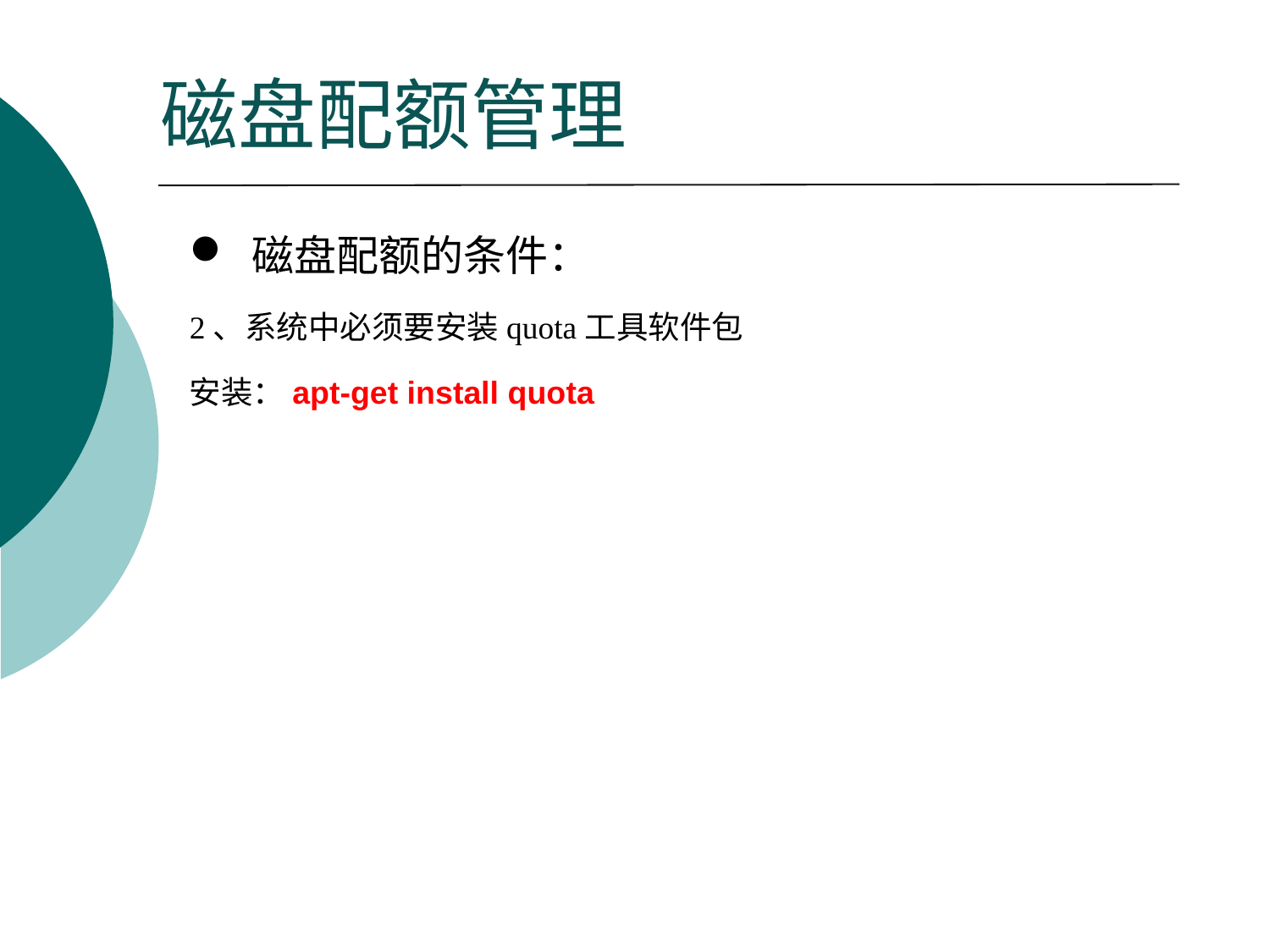

# 磁盘配额管理
 磁盘配额的条件：
2、系统中必须要安装quota工具软件包
安装：apt-get install quota